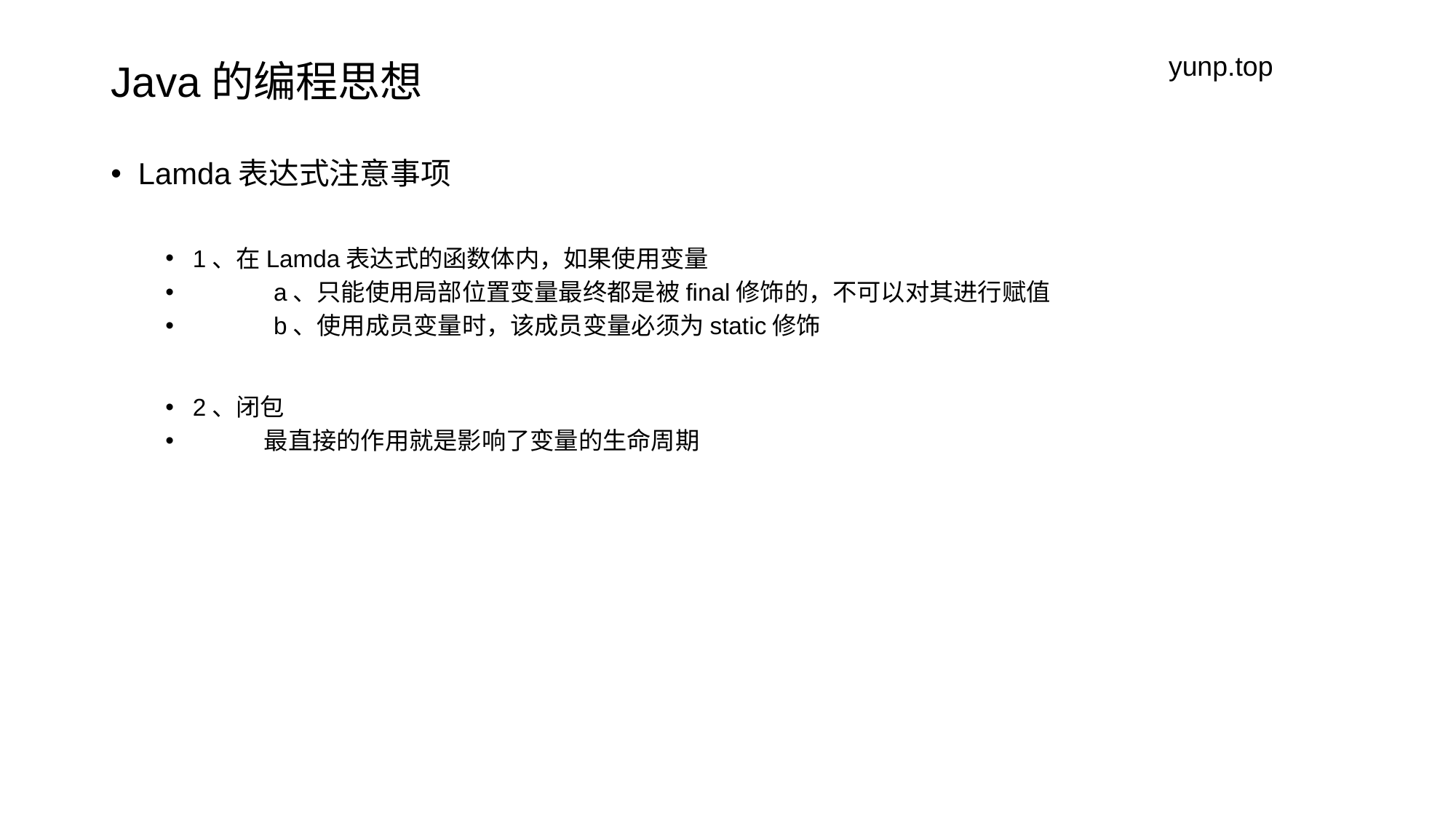

# Java的编程思想
yunp.top
Lamda表达式注意事项

1、在Lamda表达式的函数体内，如果使用变量
            a、只能使用局部位置变量最终都是被final修饰的，不可以对其进行赋值
            b、使用成员变量时，该成员变量必须为static修饰

2、闭包
            最直接的作用就是影响了变量的生命周期